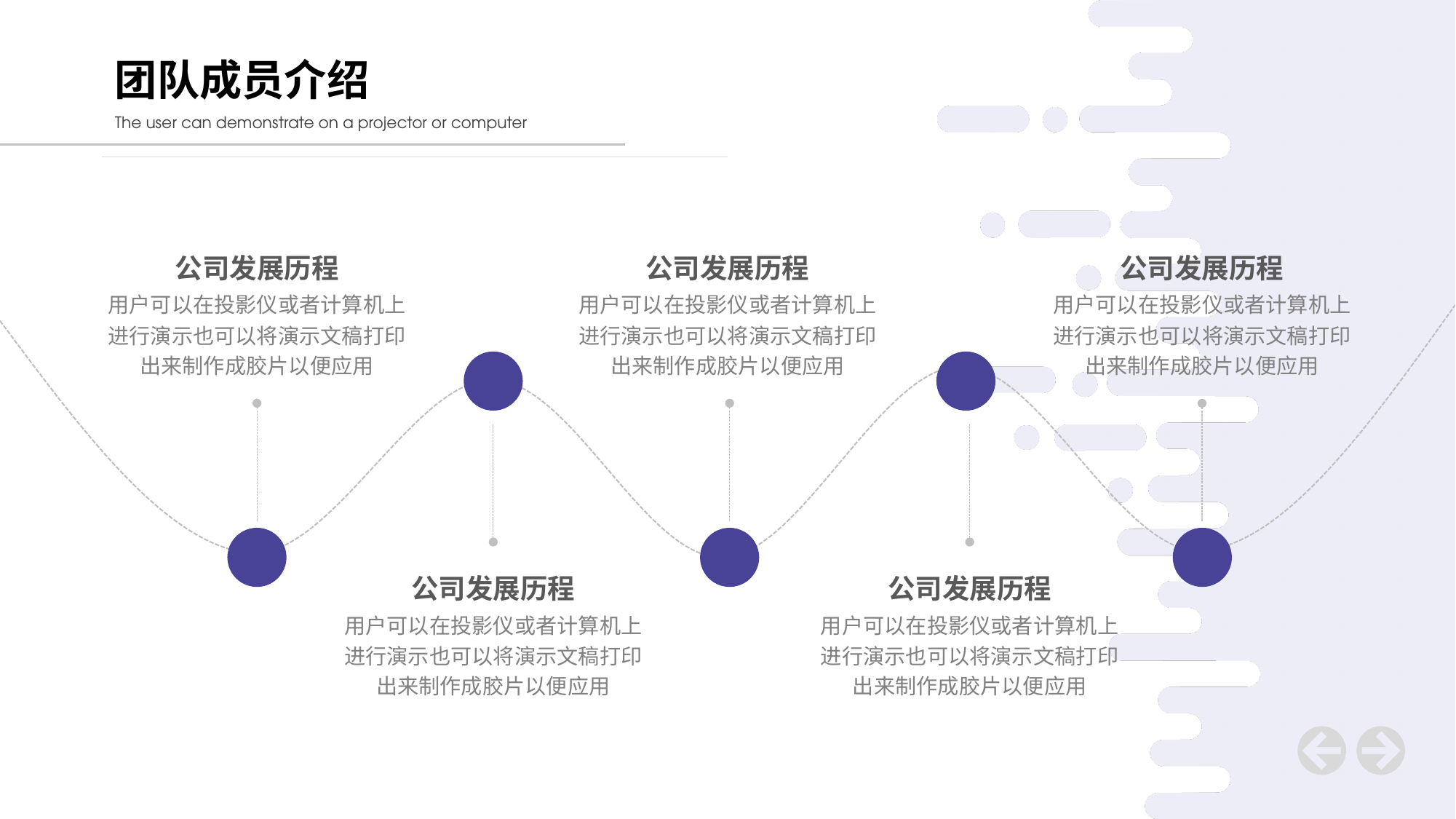

团队成员介绍
The user can demonstrate on a projector or computer
公司发展历程
用户可以在投影仪或者计算机上进行演示也可以将演示文稿打印出来制作成胶片以便应用
公司发展历程
用户可以在投影仪或者计算机上进行演示也可以将演示文稿打印出来制作成胶片以便应用
公司发展历程
用户可以在投影仪或者计算机上进行演示也可以将演示文稿打印出来制作成胶片以便应用

公司发展历程
用户可以在投影仪或者计算机上进行演示也可以将演示文稿打印出来制作成胶片以便应用
公司发展历程
用户可以在投影仪或者计算机上进行演示也可以将演示文稿打印出来制作成胶片以便应用